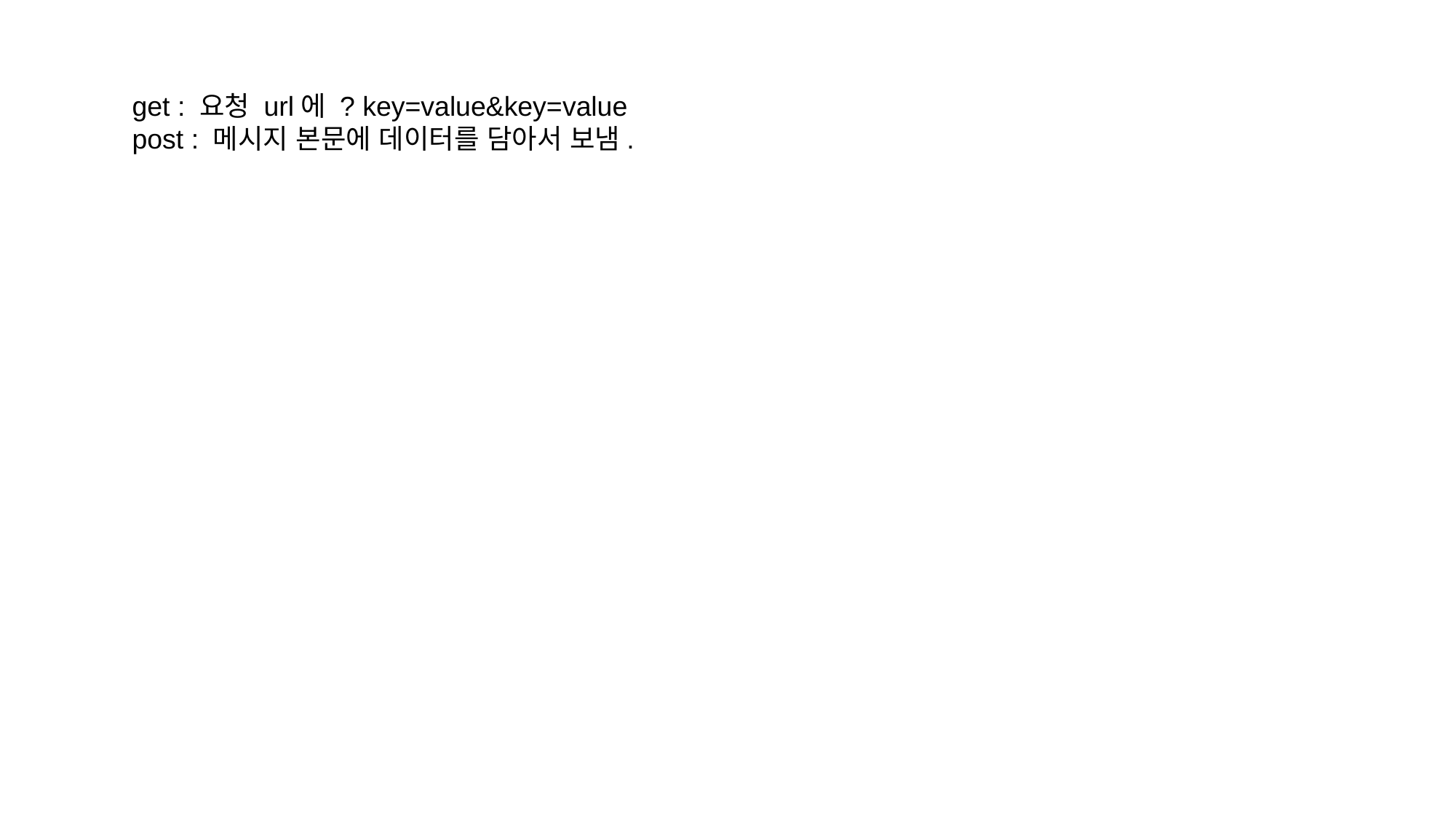

get : 요청 url에 ? key=value&key=value
post : 메시지 본문에 데이터를 담아서 보냄.